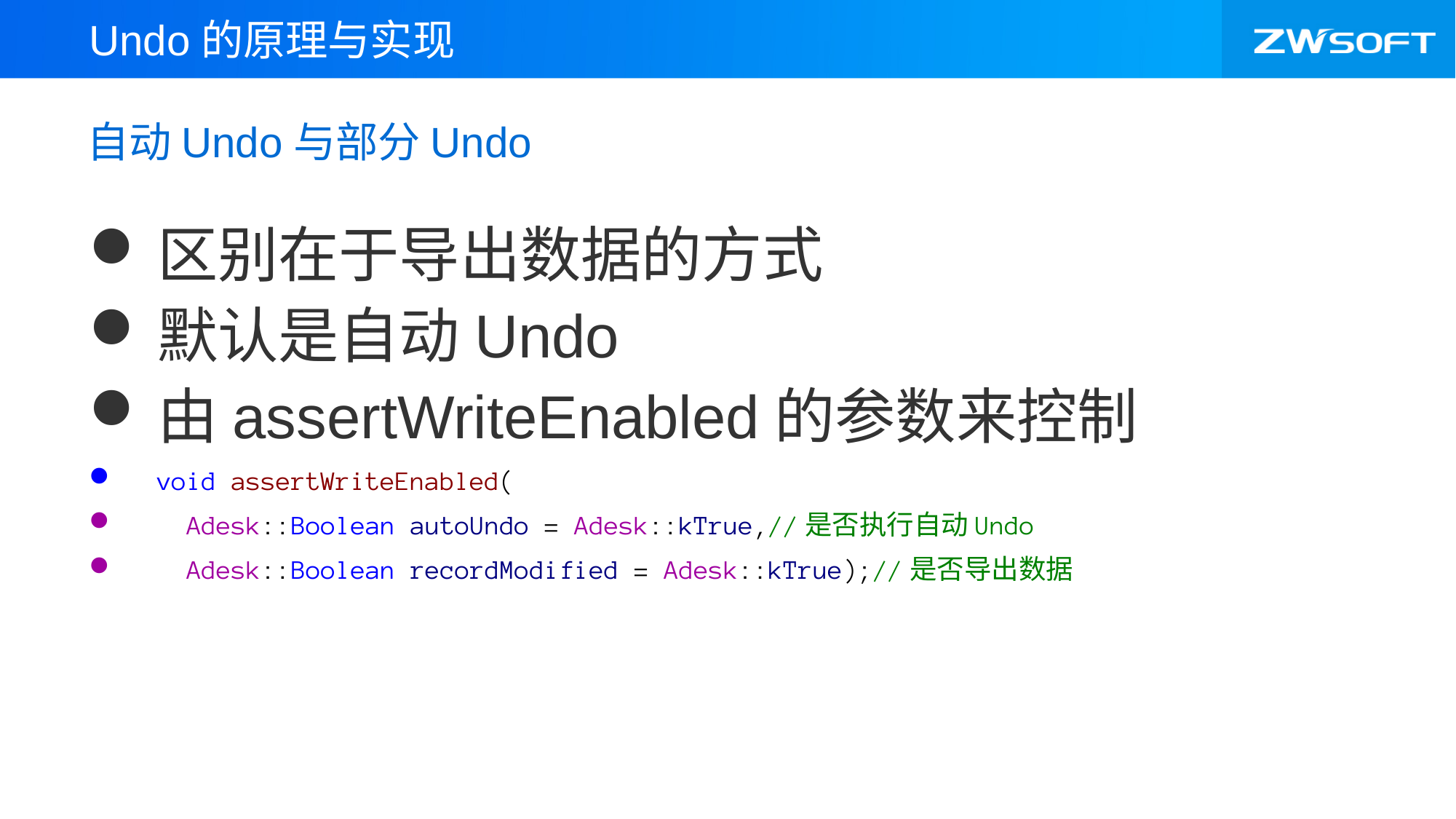

Undo的原理与实现
# 自动Undo与部分Undo
区别在于导出数据的方式
默认是自动Undo
由assertWriteEnabled的参数来控制
void assertWriteEnabled(
  Adesk::Boolean autoUndo = Adesk::kTrue,//是否执行自动Undo
  Adesk::Boolean recordModified = Adesk::kTrue);//是否导出数据